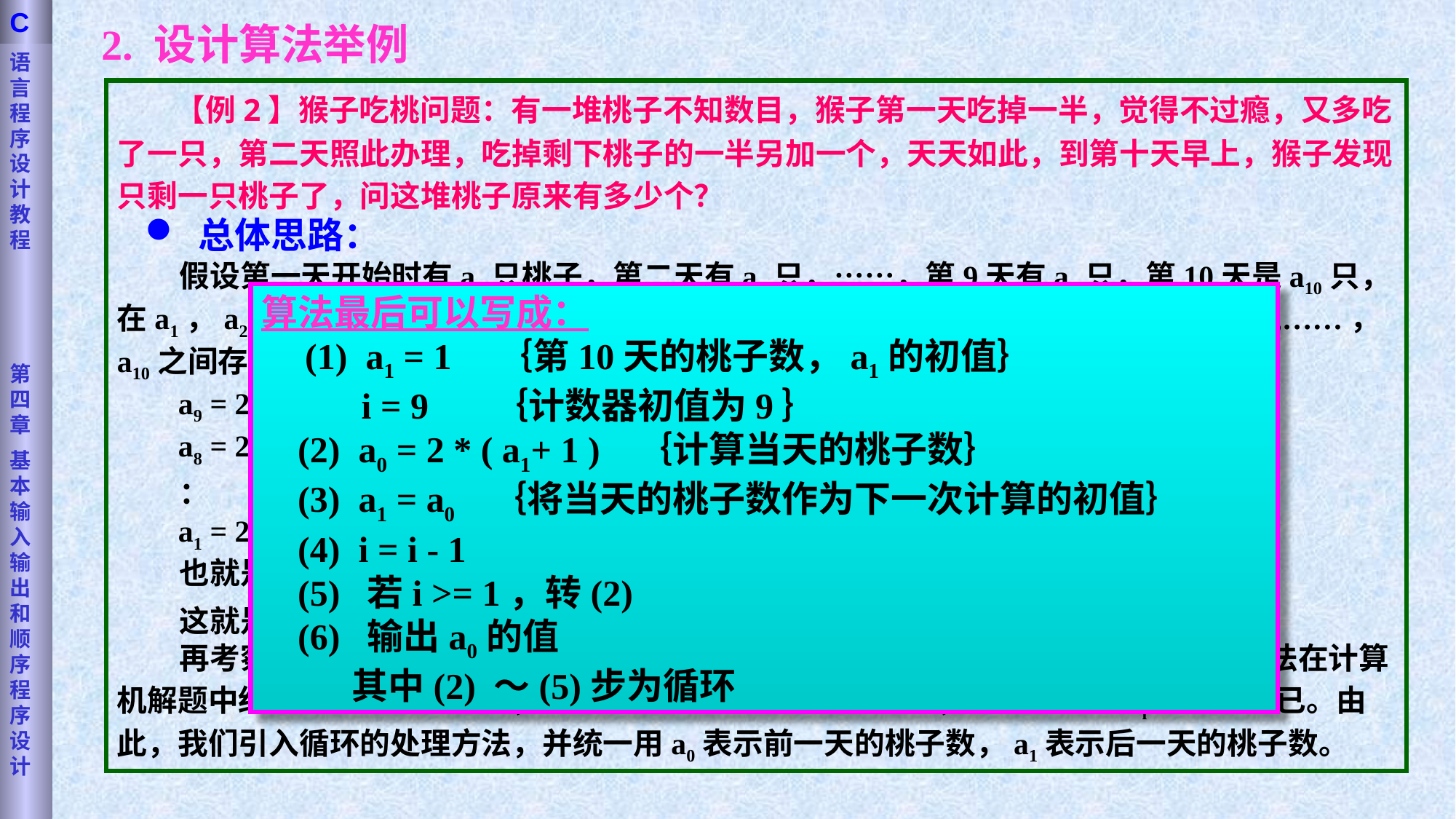

语言程序设计教程

第四章
基本输入输出和顺序程序设计
C
2. 设计算法举例
      【例2】猴子吃桃问题：有一堆桃子不知数目，猴子第一天吃掉一半，觉得不过瘾，又多吃了一只，第二天照此办理，吃掉剩下桃子的一半另加一个，天天如此，到第十天早上，猴子发现只剩一只桃子了，问这堆桃子原来有多少个？
 总体思路：
        假设第一天开始时有a1只桃子，第二天有a2只，……，第9天有a9只，第10天是a10只，在a1，a2,……，a10中，只有a10 = 1是知道的，现要求a1，而我们可以看出，a1，a2,……，a10之间存在一个简单的关系：
        a9 = 2 * ( a10 + 1 )
        a8 = 2 * ( a9 + 1 )
        ：
        a1 = 2 * ( a2 + 1 )
        也就是：ai = 2 * ( ai+1 + 1)    i = 9,8,7,6,…,1
        这就是此题的数学模型。
        再考察上面从a9，a8直至a1的计算过程，这其实是一个递推过程，这种递推的方法在计算机解题中经常用到。另一方面，这九步运算从形式上完全一样，不同的只是ai的下标而已。由此，我们引入循环的处理方法，并统一用a0表示前一天的桃子数，a1表示后一天的桃子数。
算法最后可以写成：
  (1)  a1 = 1    ｛第10天的桃子数，a1的初值｝
           i = 9      ｛计数器初值为9｝
    (2)  a0 = 2 * ( a1+ 1 )   ｛计算当天的桃子数｝
    (3)  a1 = a0   ｛将当天的桃子数作为下一次计算的初值｝
    (4)  i = i - 1
    (5)  若i >= 1，转(2)
    (6)  输出a0的值
          其中(2) ～(5)步为循环